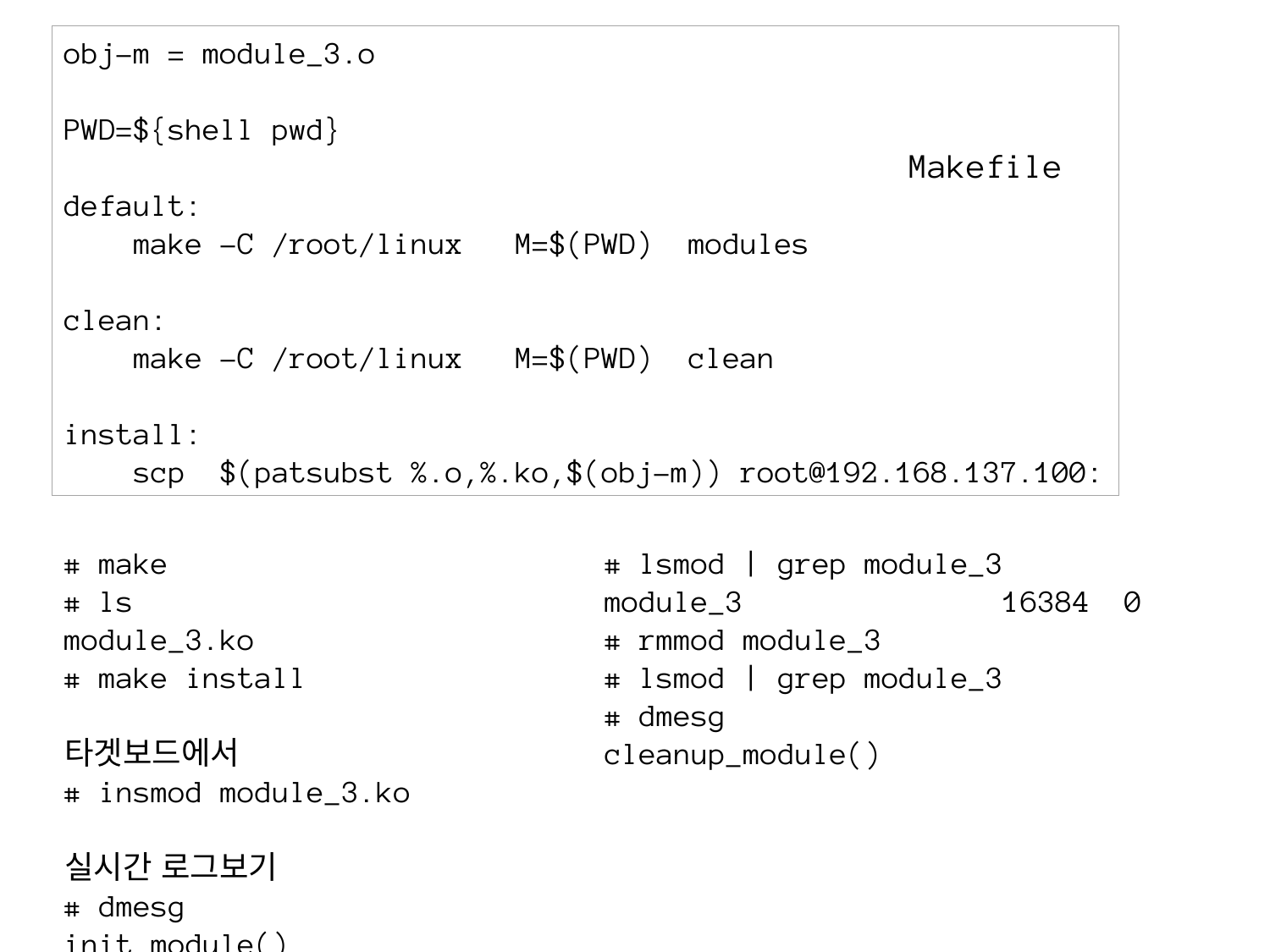

obj-m = module_3.o

PWD=${shell pwd}

default:
    make -C /root/linux   M=$(PWD)  modules

clean:
    make -C /root/linux   M=$(PWD)  clean

install:
    scp  $(patsubst %.o,%.ko,$(obj-m)) root@192.168.137.100:
Makefile
# make
# ls
module_3.ko
# make install

타겟보드에서
# insmod module_3.ko

실시간 로그보기
# dmesg
init_module()

# lsmod | grep module_3
module_3               16384  0
# rmmod module_3
# lsmod | grep module_3
# dmesg
cleanup_module()